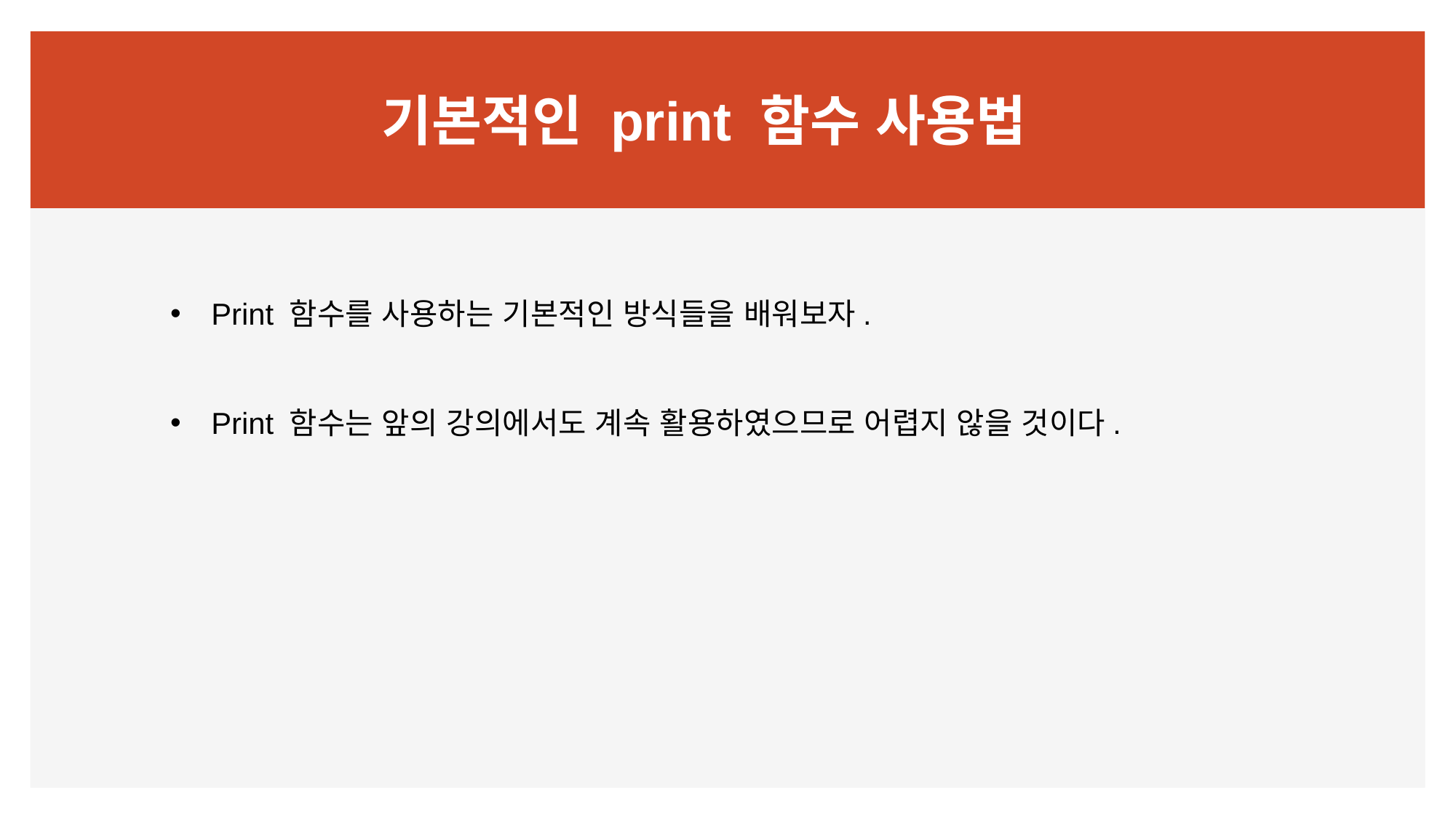

# 기본적인 print 함수 사용법
Print 함수를 사용하는 기본적인 방식들을 배워보자.

Print 함수는 앞의 강의에서도 계속 활용하였으므로 어렵지 않을 것이다.